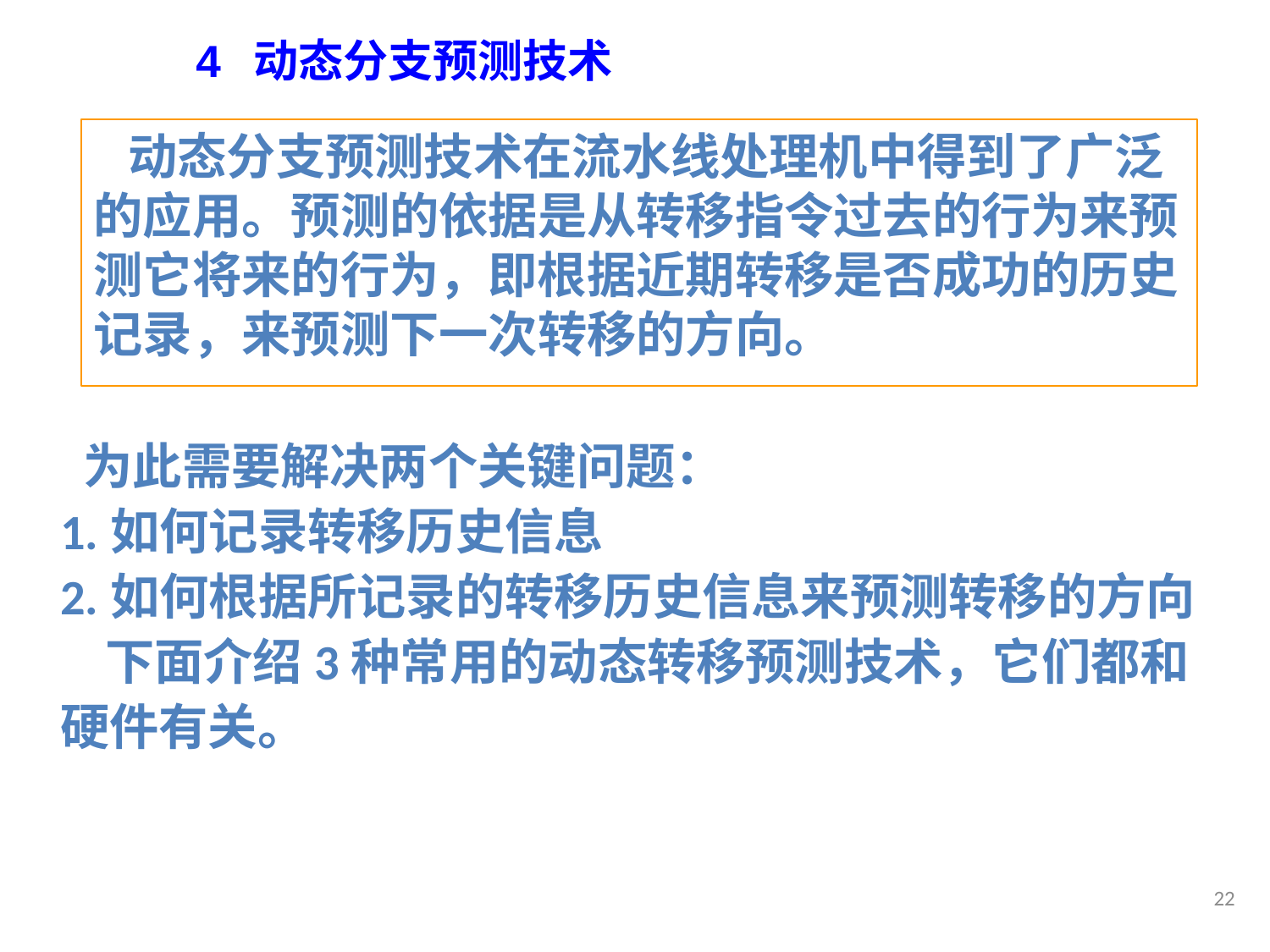

# 4  动态分支预测技术
  动态分支预测技术在流水线处理机中得到了广泛的应用。预测的依据是从转移指令过去的行为来预测它将来的行为，即根据近期转移是否成功的历史记录，来预测下一次转移的方向。
 为此需要解决两个关键问题：
1.如何记录转移历史信息
2.如何根据所记录的转移历史信息来预测转移的方向
    下面介绍3种常用的动态转移预测技术，它们都和硬件有关。
22